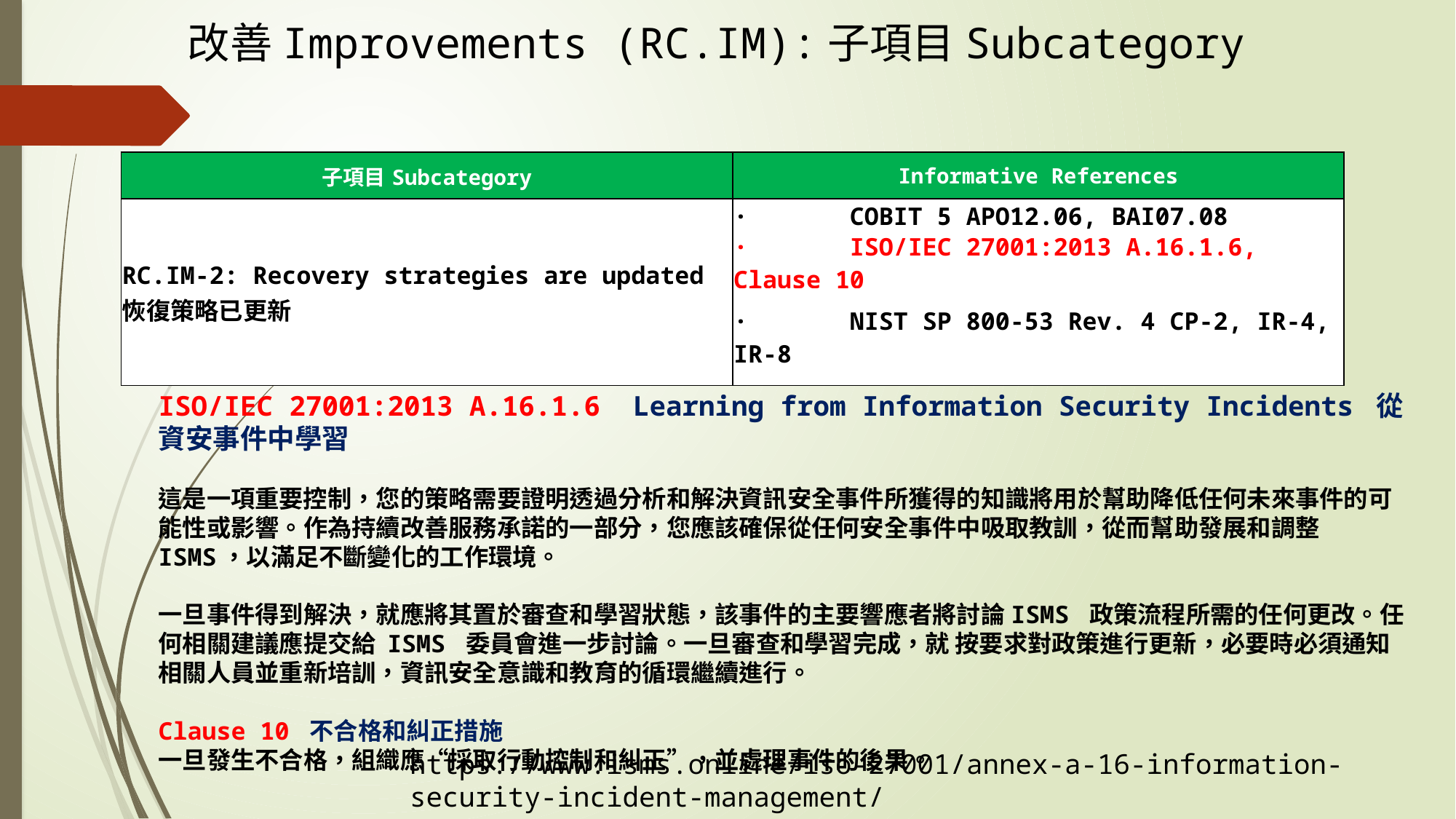

改善Improvements (RC.IM):子項目Subcategory
| 子項目Subcategory | Informative References |
| --- | --- |
| RC.IM-2: Recovery strategies are updated 恢復策略已更新 | ·       COBIT 5 APO12.06, BAI07.08 |
|  | ·       ISO/IEC 27001:2013 A.16.1.6, Clause 10 |
|  | ·       NIST SP 800-53 Rev. 4 CP-2, IR-4, IR-8 |
ISO/IEC 27001:2013 A.16.1.6  Learning from Information Security Incidents 從資安事件中學習

這是一項重要控制，您的策略需要證明透過分析和解決資訊安全事件所獲得的知識將用於幫助降低任何未來事件的可能性或影響。作為持續改善服務承諾的一部分，您應該確保從任何安全事件中吸取教訓，從而幫助發展和調整 ISMS，以滿足不斷變化的工作環境。

一旦事件得到解決，就應將其置於審查和學習狀態，該事件的主要響應者將討論ISMS 政策流程所需的任何更改。任何相關建議應提交給 ISMS 委員會進一步討論。一旦審查和學習完成，就 按要求對政策進行更新，必要時必須通知相關人員並重新培訓，資訊安全意識和教育的循環繼續進行。

Clause 10 不合格和糾正措施
一旦發生不合格，組織應“採取行動控制和糾正”，並處理事件的後果。

https://www.isms.online/iso-27001/annex-a-16-information-security-incident-management/